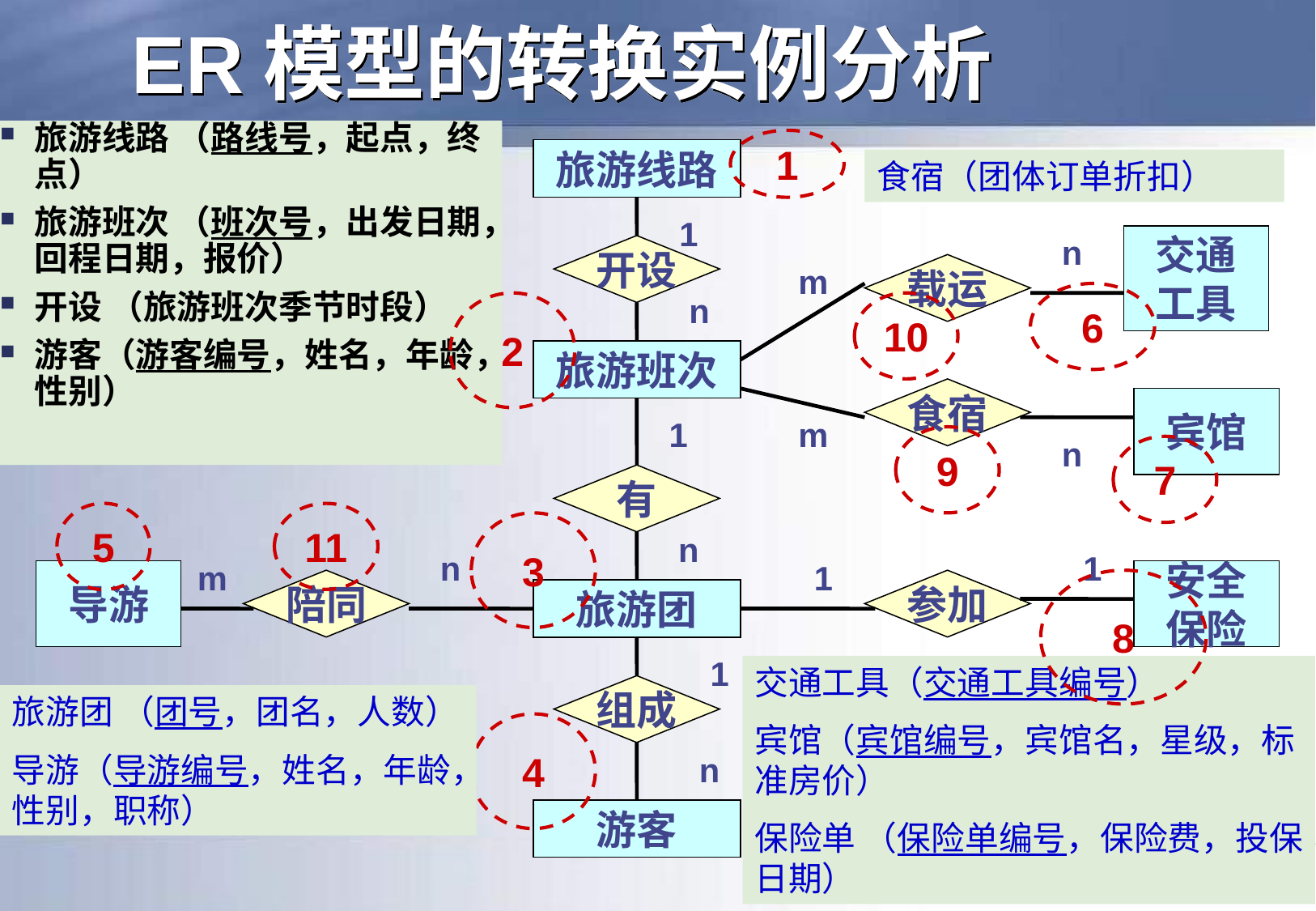

# ER模型的转换实例分析
旅游线路 （路线号，起点，终点）
旅游班次 （班次号，出发日期，回程日期，报价）
开设 （旅游班次季节时段）
游客（游客编号，姓名，年龄，性别）
1
旅游线路

1
n
交通
工具
开设
m
载运
n

旅游班次
食宿

宾馆

1
m

n
有
n

n
1
m
1
导游
安全
保险
陪同
参加
旅游团

1
组成

n
游客
食宿（团体订单折扣）
6
2
10
9
7
5
11
3
8
交通工具（交通工具编号）
宾馆（宾馆编号，宾馆名，星级，标准房价）
保险单 （保险单编号，保险费，投保日期）
旅游团 （团号，团名，人数）
导游（导游编号，姓名，年龄，性别，职称）
4
75